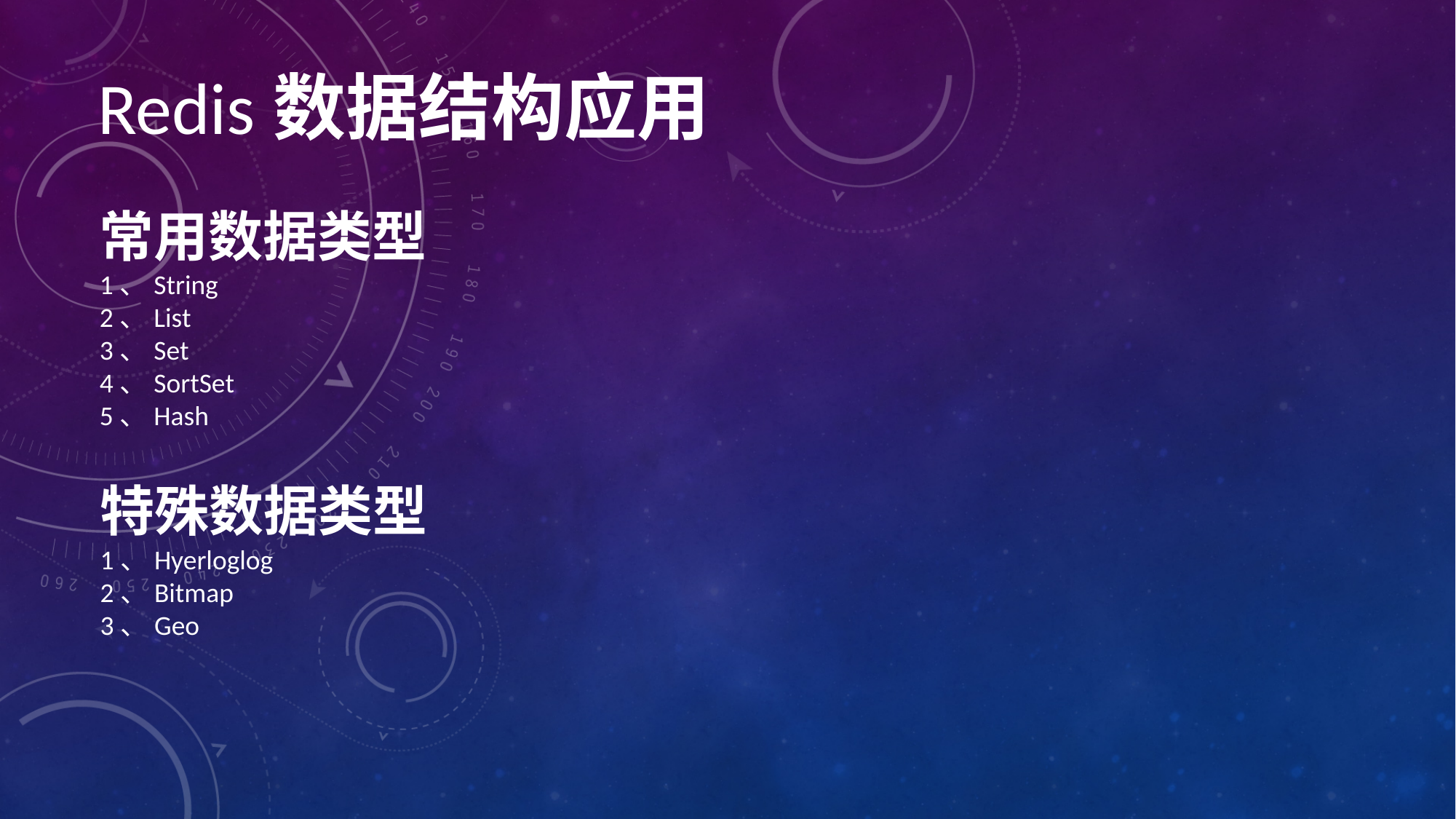

Redis数据结构应用

常用数据类型
1、String
2、List
3、Set
4、SortSet
5、Hash
特殊数据类型
1、Hyerloglog
2、Bitmap
3、Geo